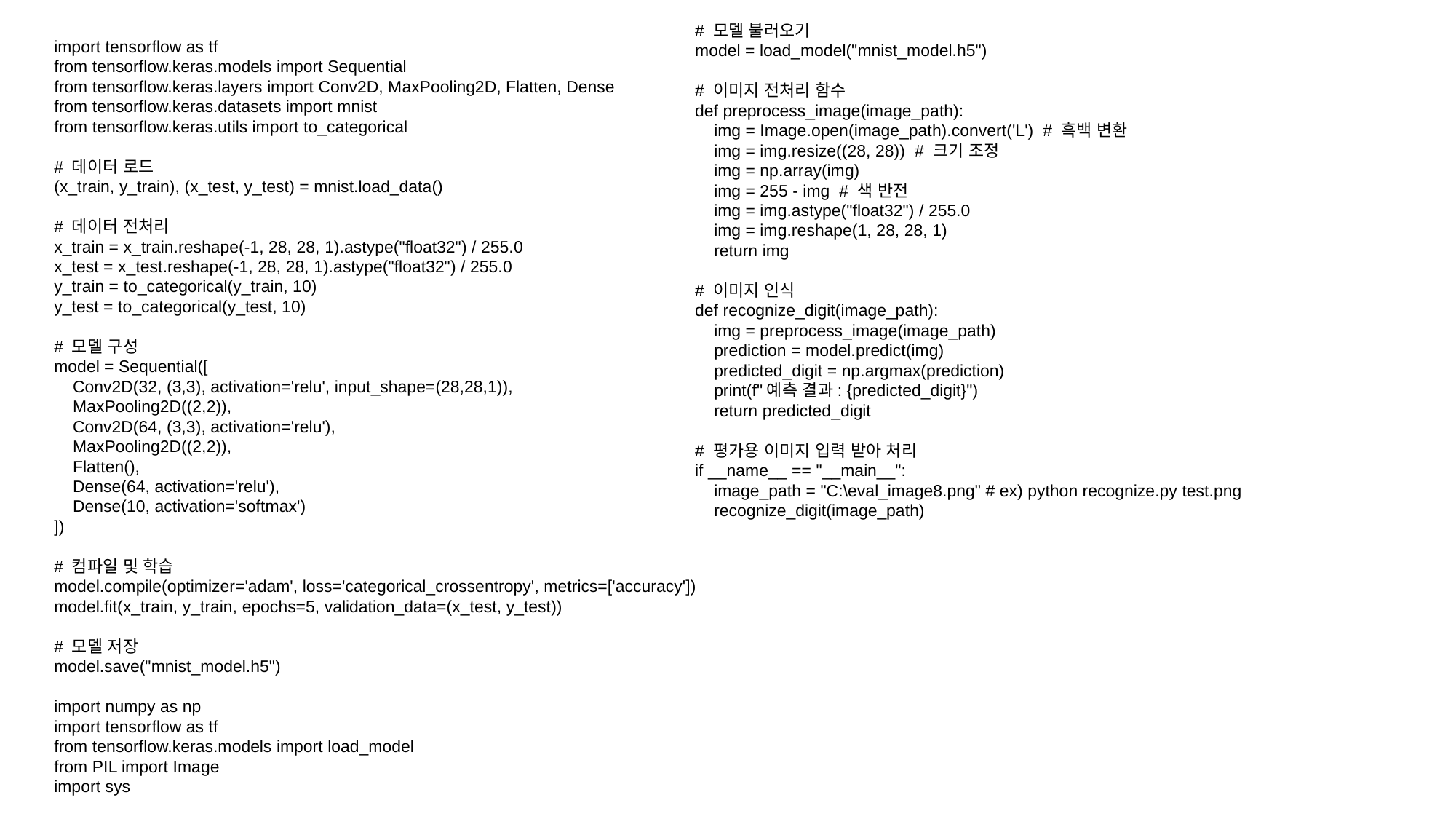

# 모델 불러오기
model = load_model("mnist_model.h5")

# 이미지 전처리 함수
def preprocess_image(image_path):
    img = Image.open(image_path).convert('L')  # 흑백 변환
    img = img.resize((28, 28))  # 크기 조정
    img = np.array(img)
    img = 255 - img  # 색 반전
    img = img.astype("float32") / 255.0
    img = img.reshape(1, 28, 28, 1)
    return img

# 이미지 인식
def recognize_digit(image_path):
    img = preprocess_image(image_path)
    prediction = model.predict(img)
    predicted_digit = np.argmax(prediction)
    print(f"예측 결과: {predicted_digit}")
    return predicted_digit

# 평가용 이미지 입력 받아 처리
if __name__ == "__main__":
    image_path = "C:\eval_image8.png" # ex) python recognize.py test.png
    recognize_digit(image_path)
import tensorflow as tf
from tensorflow.keras.models import Sequential
from tensorflow.keras.layers import Conv2D, MaxPooling2D, Flatten, Dense
from tensorflow.keras.datasets import mnist
from tensorflow.keras.utils import to_categorical

# 데이터 로드
(x_train, y_train), (x_test, y_test) = mnist.load_data()

# 데이터 전처리
x_train = x_train.reshape(-1, 28, 28, 1).astype("float32") / 255.0
x_test = x_test.reshape(-1, 28, 28, 1).astype("float32") / 255.0
y_train = to_categorical(y_train, 10)
y_test = to_categorical(y_test, 10)

# 모델 구성
model = Sequential([
    Conv2D(32, (3,3), activation='relu', input_shape=(28,28,1)),
    MaxPooling2D((2,2)),
    Conv2D(64, (3,3), activation='relu'),
    MaxPooling2D((2,2)),
    Flatten(),
    Dense(64, activation='relu'),
    Dense(10, activation='softmax')
])

# 컴파일 및 학습
model.compile(optimizer='adam', loss='categorical_crossentropy', metrics=['accuracy'])
model.fit(x_train, y_train, epochs=5, validation_data=(x_test, y_test))

# 모델 저장
model.save("mnist_model.h5")

import numpy as np
import tensorflow as tf
from tensorflow.keras.models import load_model
from PIL import Image
import sys